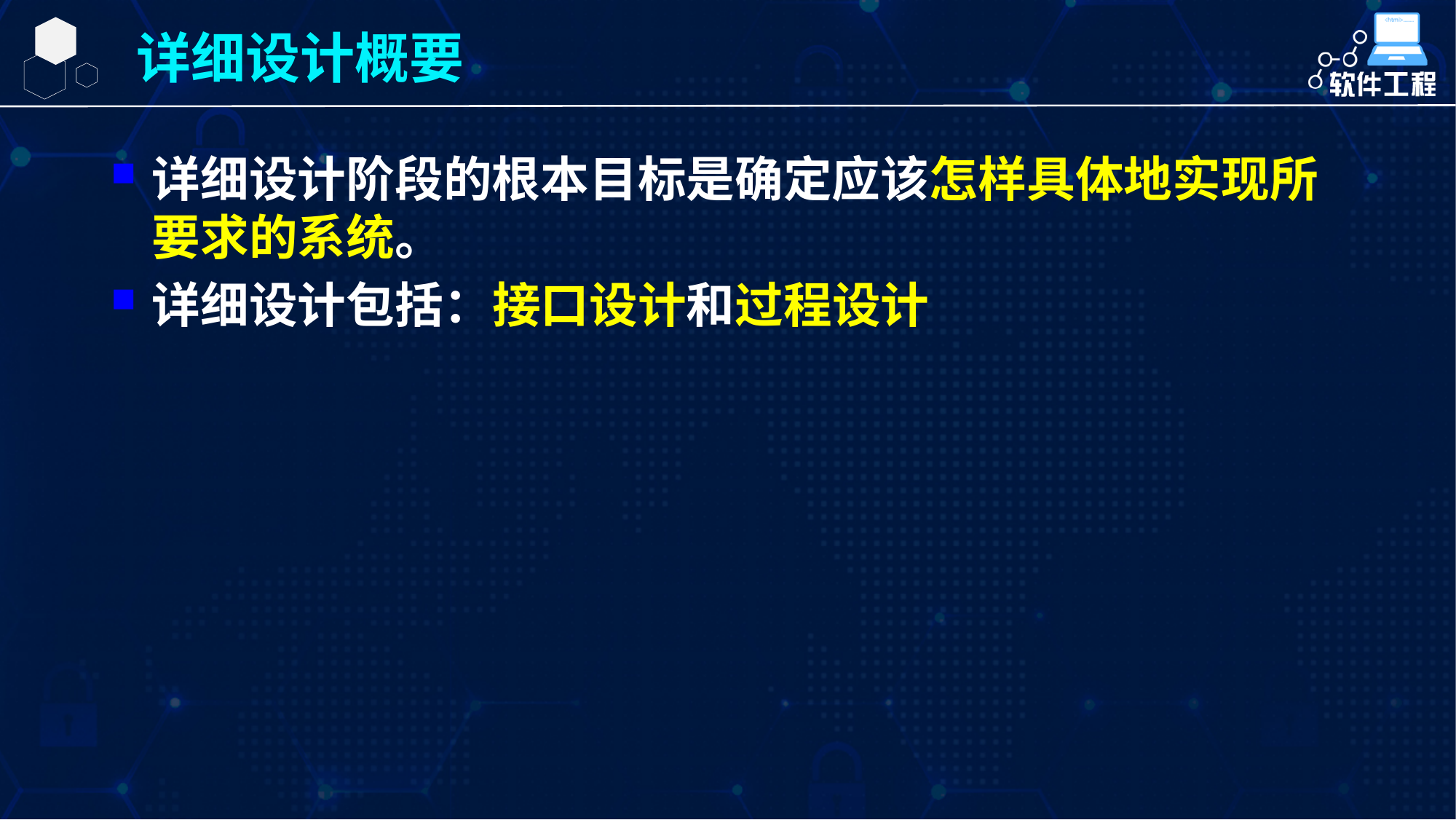

详细设计概要
详细设计阶段的根本目标是确定应该怎样具体地实现所要求的系统。
详细设计包括：接口设计和过程设计